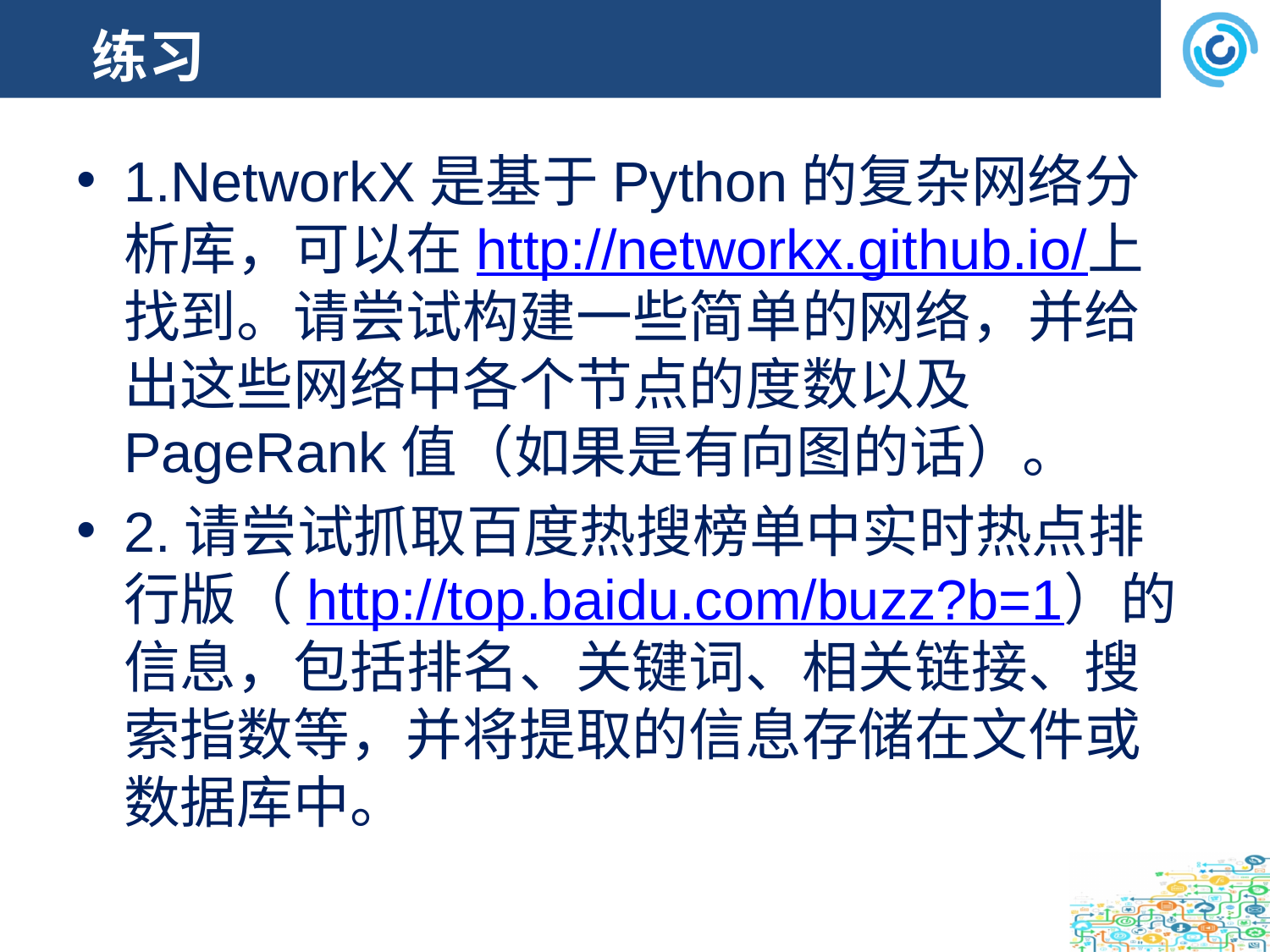

# 练习
1.NetworkX是基于Python的复杂网络分析库，可以在http://networkx.github.io/上找到。请尝试构建一些简单的网络，并给出这些网络中各个节点的度数以及PageRank值（如果是有向图的话）。
2.请尝试抓取百度热搜榜单中实时热点排行版（http://top.baidu.com/buzz?b=1）的信息，包括排名、关键词、相关链接、搜索指数等，并将提取的信息存储在文件或数据库中。